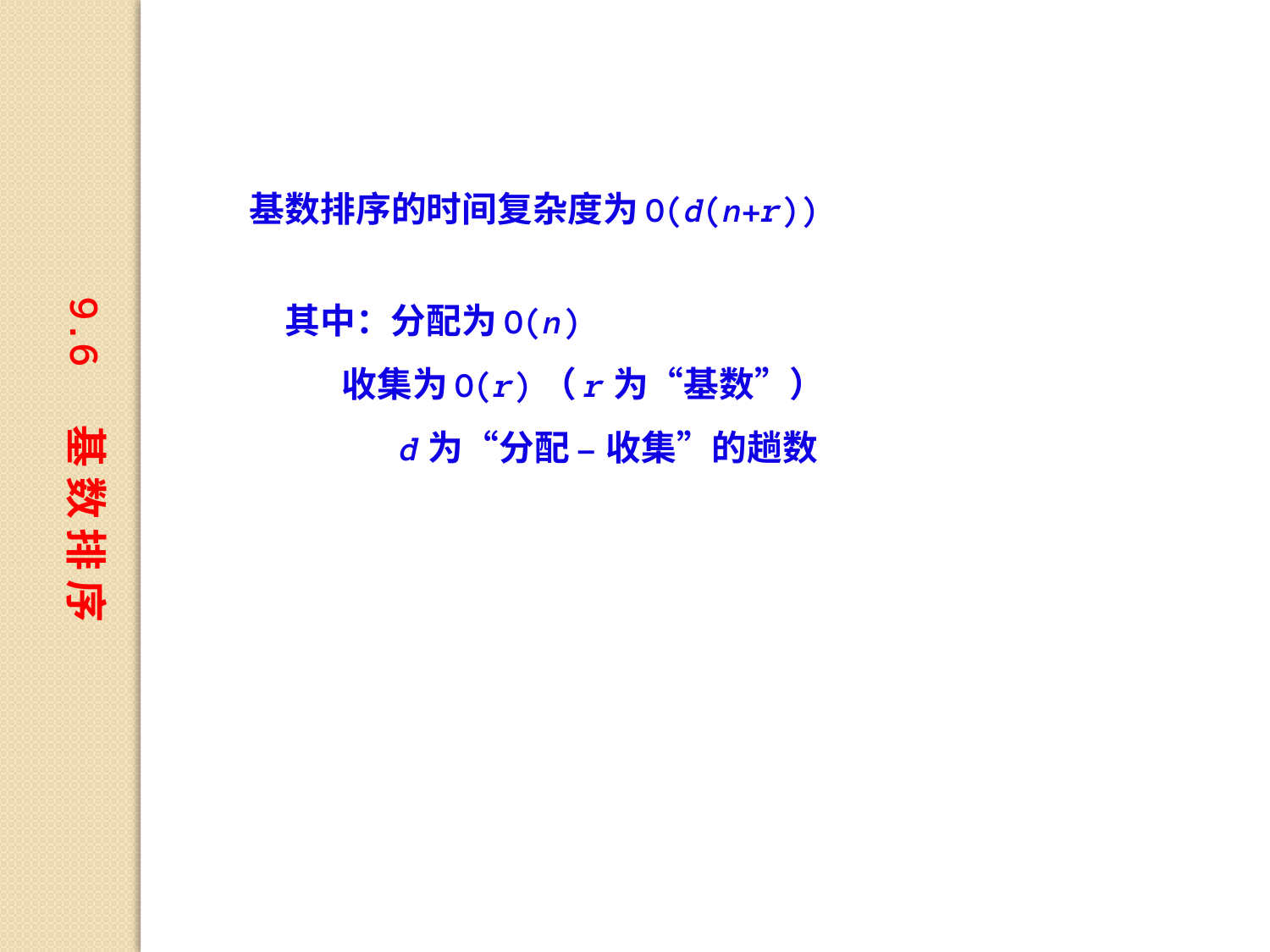

基数排序的时间复杂度为O(d(n+r))
9.6  基 数 排 序
其中：分配为O(n)
      收集为O(r)（r为“基数”）
      d为“分配-收集”的趟数